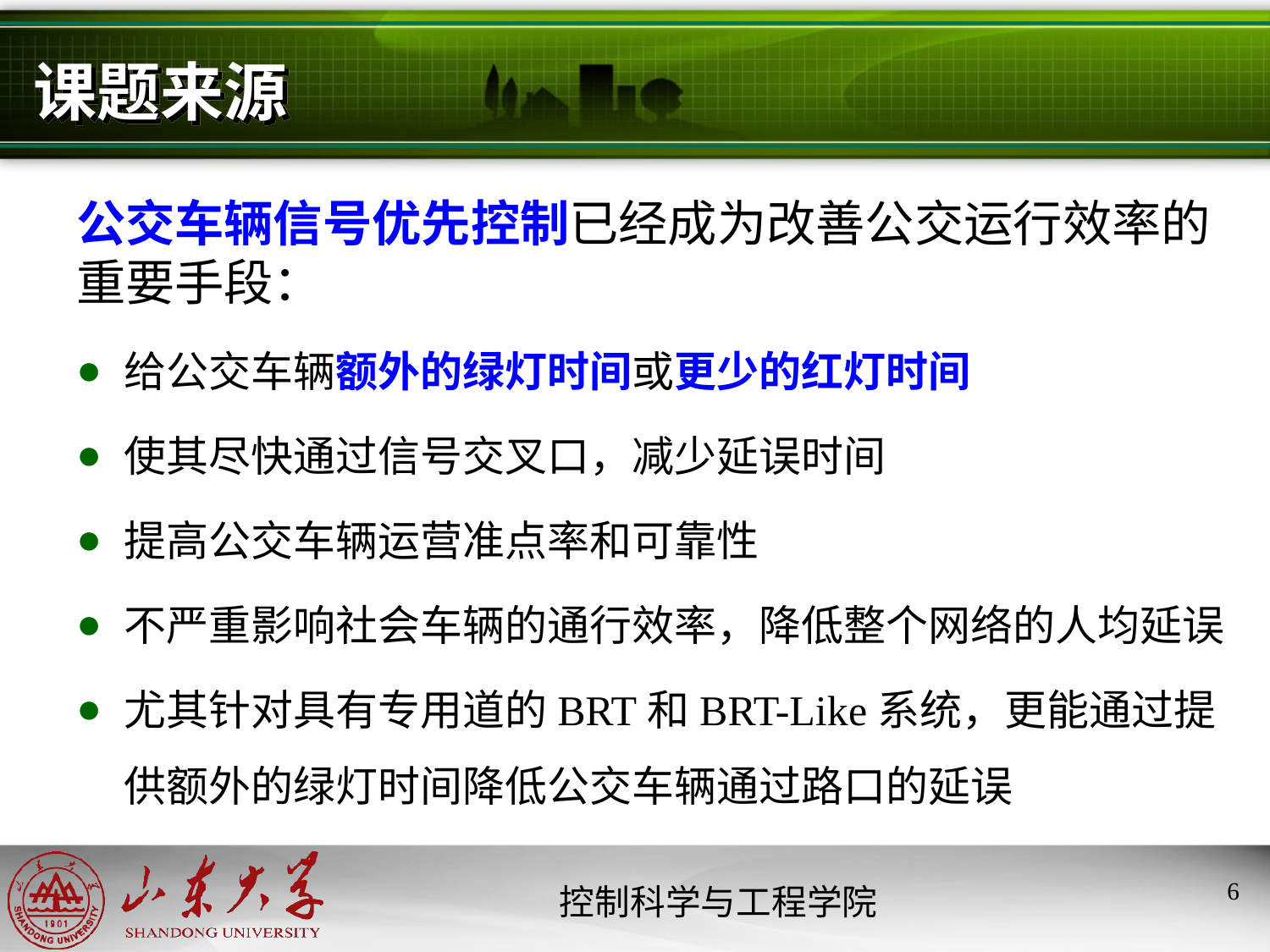

# 课题来源
公交车辆信号优先控制已经成为改善公交运行效率的重要手段：
给公交车辆额外的绿灯时间或更少的红灯时间
使其尽快通过信号交叉口，减少延误时间
提高公交车辆运营准点率和可靠性
不严重影响社会车辆的通行效率，降低整个网络的人均延误
尤其针对具有专用道的BRT和BRT-Like系统，更能通过提供额外的绿灯时间降低公交车辆通过路口的延误

控制科学与工程学院
6